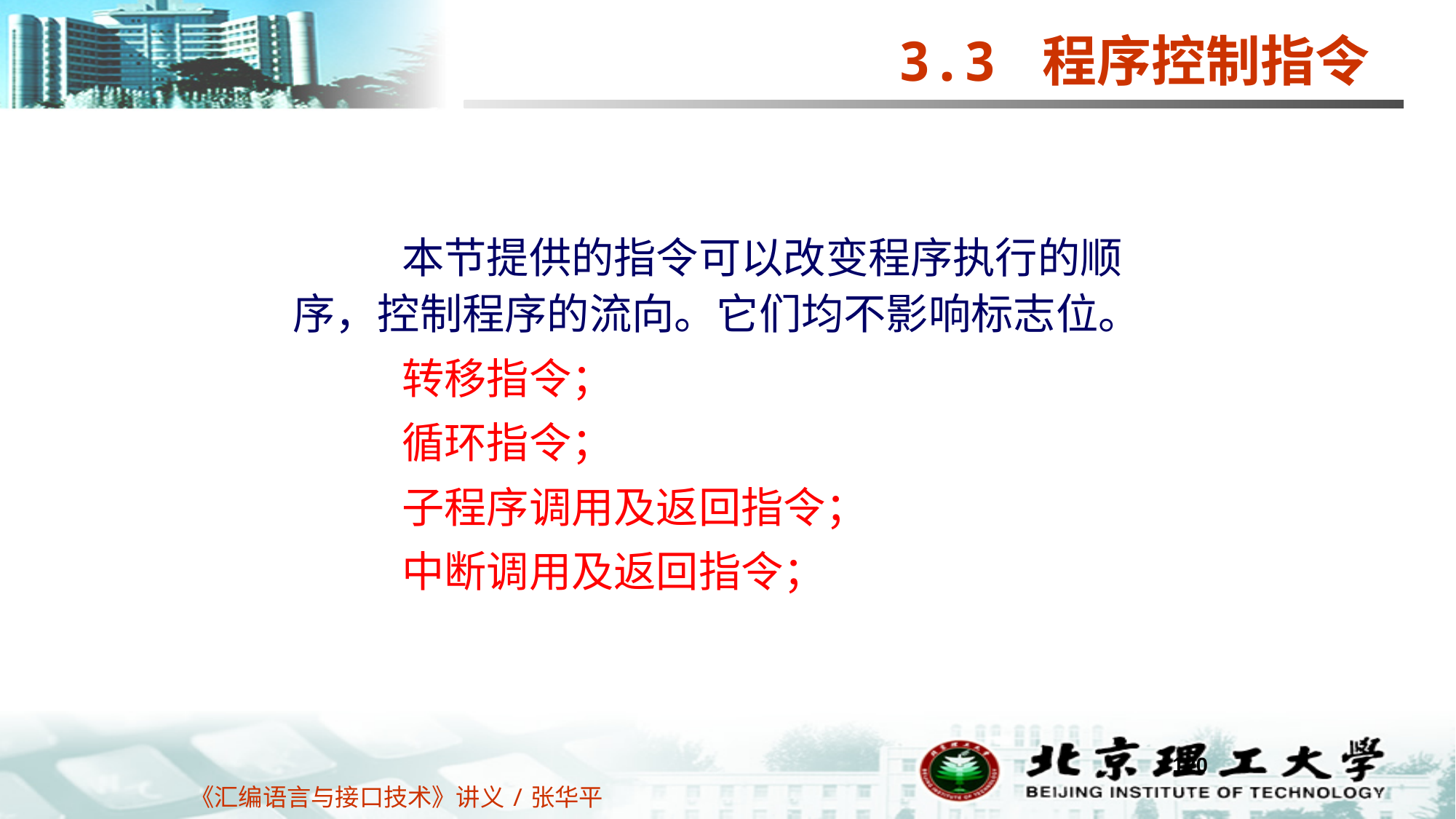

3.3 程序控制指令
	本节提供的指令可以改变程序执行的顺序，控制程序的流向。它们均不影响标志位。
	转移指令；
	循环指令；
	子程序调用及返回指令；
	中断调用及返回指令；
120